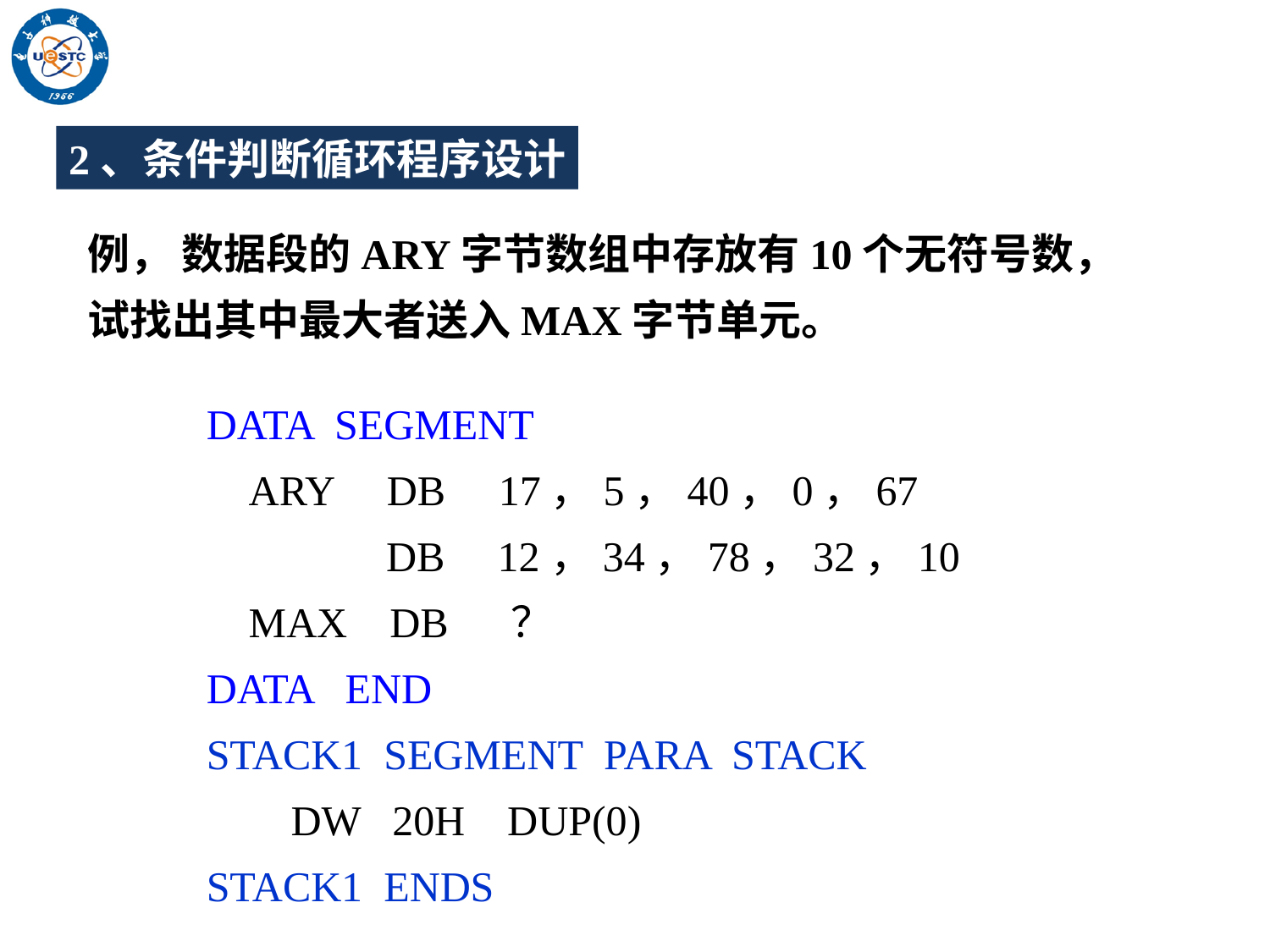

2、条件判断循环程序设计
例， 数据段的ARY字节数组中存放有10个无符号数，试找出其中最大者送入MAX字节单元。
DATA  SEGMENT
    ARY     DB     17，5，40，0，67
                 DB     12，34，78，32，10
    MAX    DB     ？
DATA   END
STACK1  SEGMENT  PARA  STACK
        DW   20H    DUP(0)
STACK1  ENDS